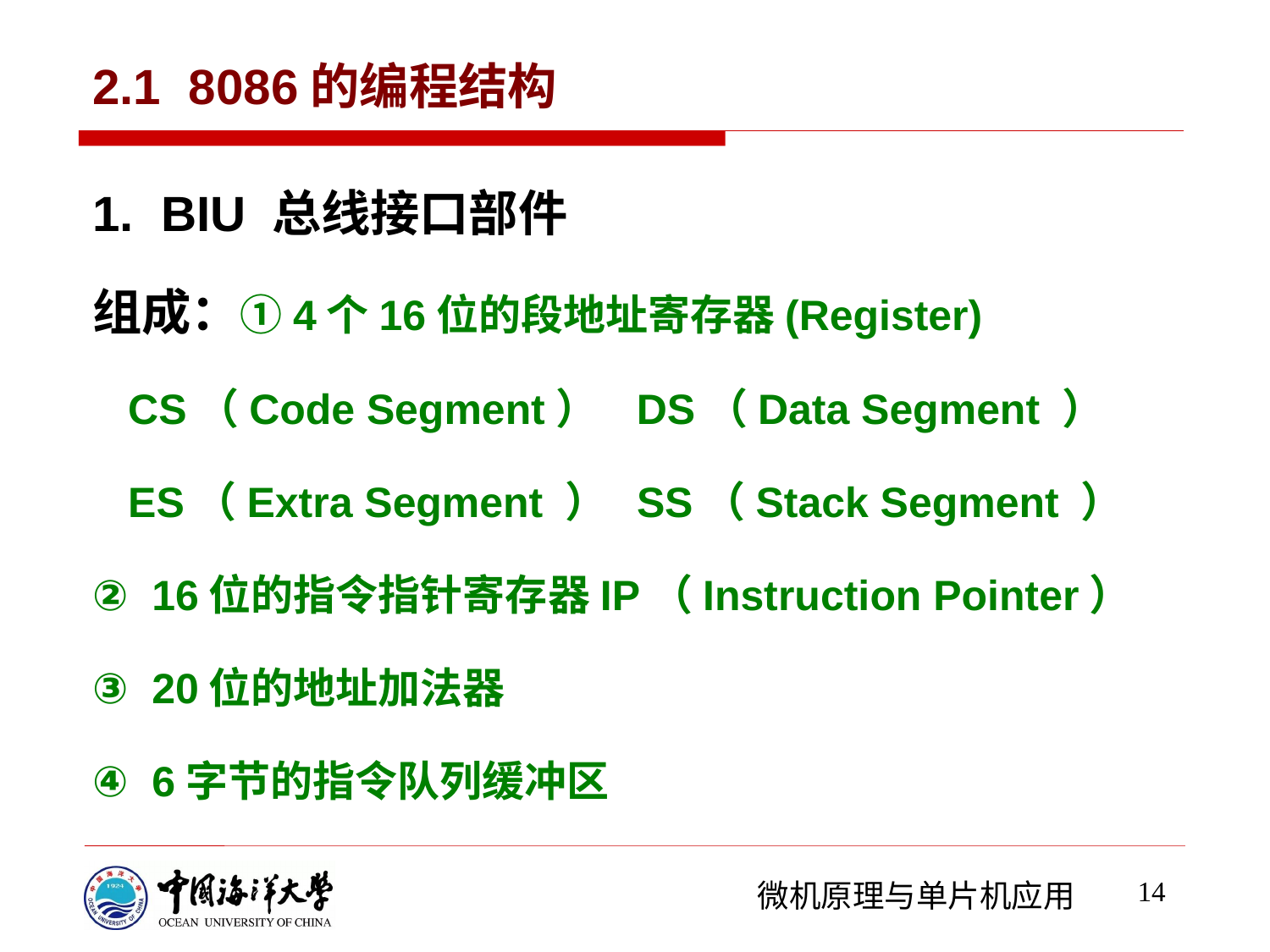

# 2.1  8086的编程结构
1.  BIU 总线接口部件
组成：①4个16位的段地址寄存器(Register)
   CS（Code Segment）   DS（Data Segment ）
   ES（Extra Segment ）  SS（Stack Segment ）
②  16位的指令指针寄存器IP（Instruction Pointer）
③  20位的地址加法器
④  6字节的指令队列缓冲区

14